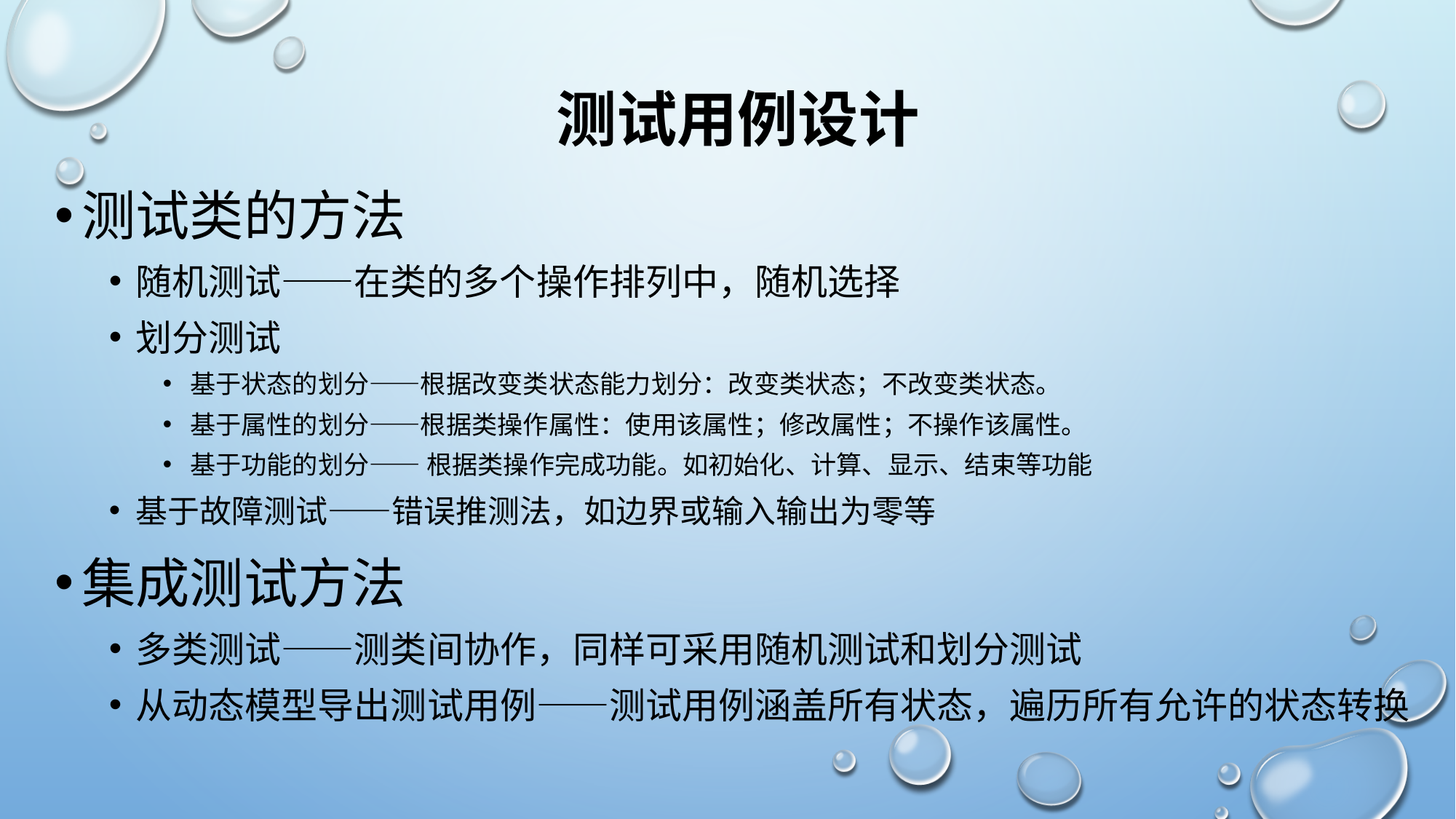

# 测试用例设计
测试类的方法
随机测试——在类的多个操作排列中，随机选择
划分测试
基于状态的划分——根据改变类状态能力划分：改变类状态；不改变类状态。
基于属性的划分——根据类操作属性：使用该属性；修改属性；不操作该属性。
基于功能的划分—— 根据类操作完成功能。如初始化、计算、显示、结束等功能
基于故障测试——错误推测法，如边界或输入输出为零等
集成测试方法
多类测试——测类间协作，同样可采用随机测试和划分测试
从动态模型导出测试用例——测试用例涵盖所有状态，遍历所有允许的状态转换